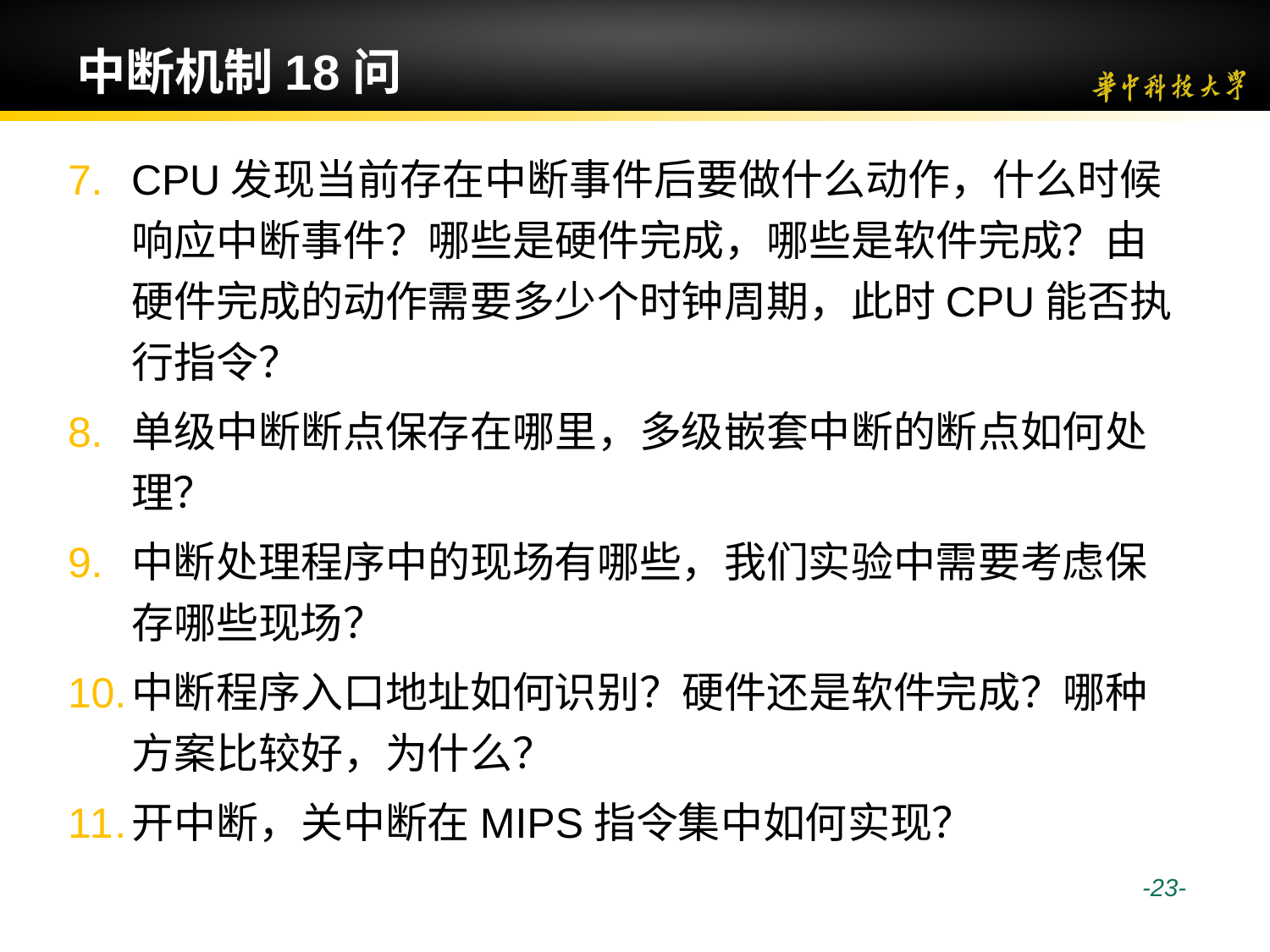

# 中断机制18问
CPU发现当前存在中断事件后要做什么动作，什么时候响应中断事件？哪些是硬件完成，哪些是软件完成？由硬件完成的动作需要多少个时钟周期，此时CPU能否执行指令？
单级中断断点保存在哪里，多级嵌套中断的断点如何处理？
中断处理程序中的现场有哪些，我们实验中需要考虑保存哪些现场？
中断程序入口地址如何识别？硬件还是软件完成？哪种方案比较好，为什么？
开中断，关中断在MIPS指令集中如何实现？
 -23-